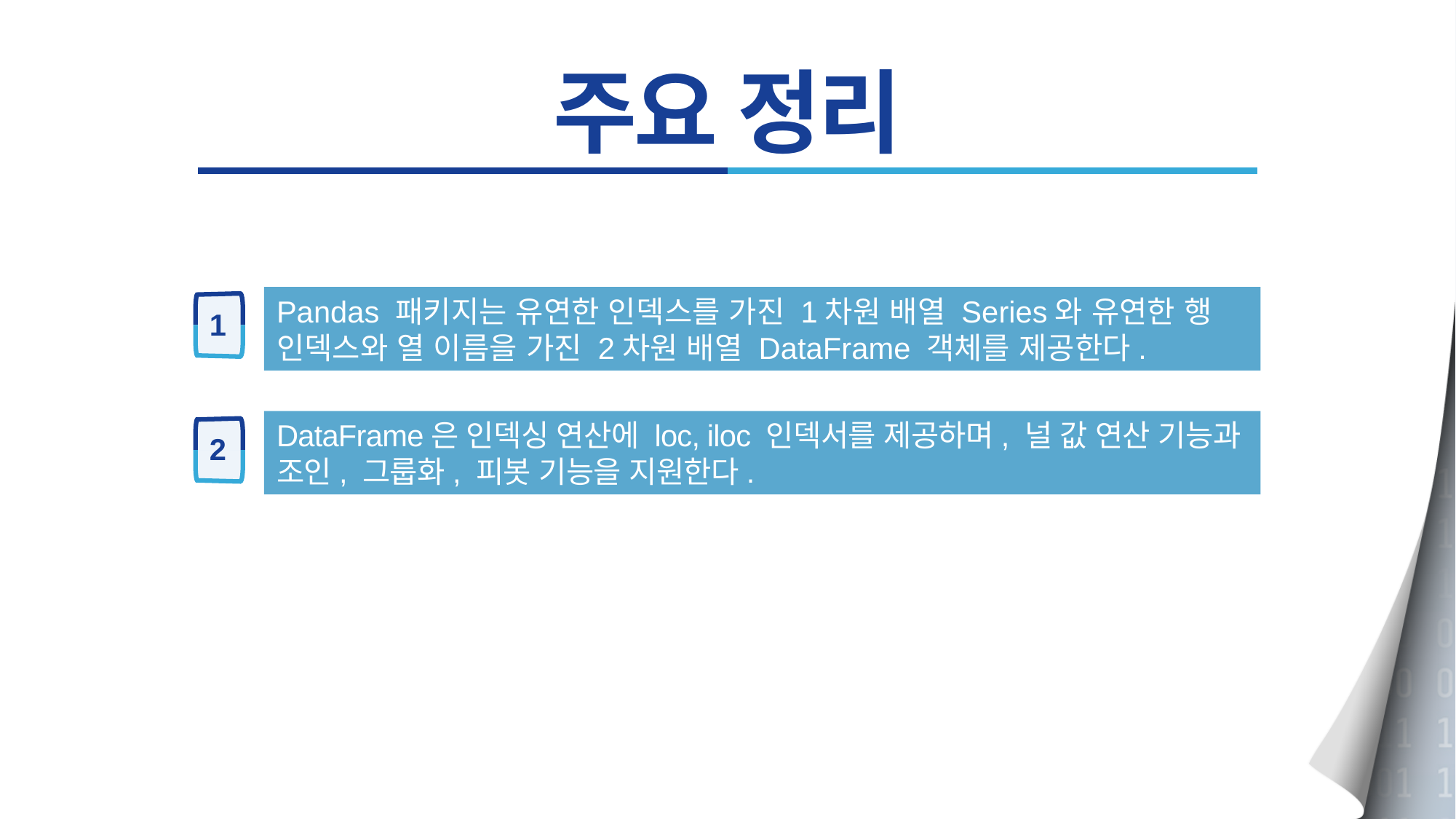

# 주요 정리
Pandas 패키지는 유연한 인덱스를 가진 1차원 배열 Series와 유연한 행 인덱스와 열 이름을 가진 2차원 배열 DataFrame 객체를 제공한다.

1
DataFrame은 인덱싱 연산에 loc, iloc 인덱서를 제공하며, 널 값 연산 기능과 조인, 그룹화, 피봇 기능을 지원한다.

2